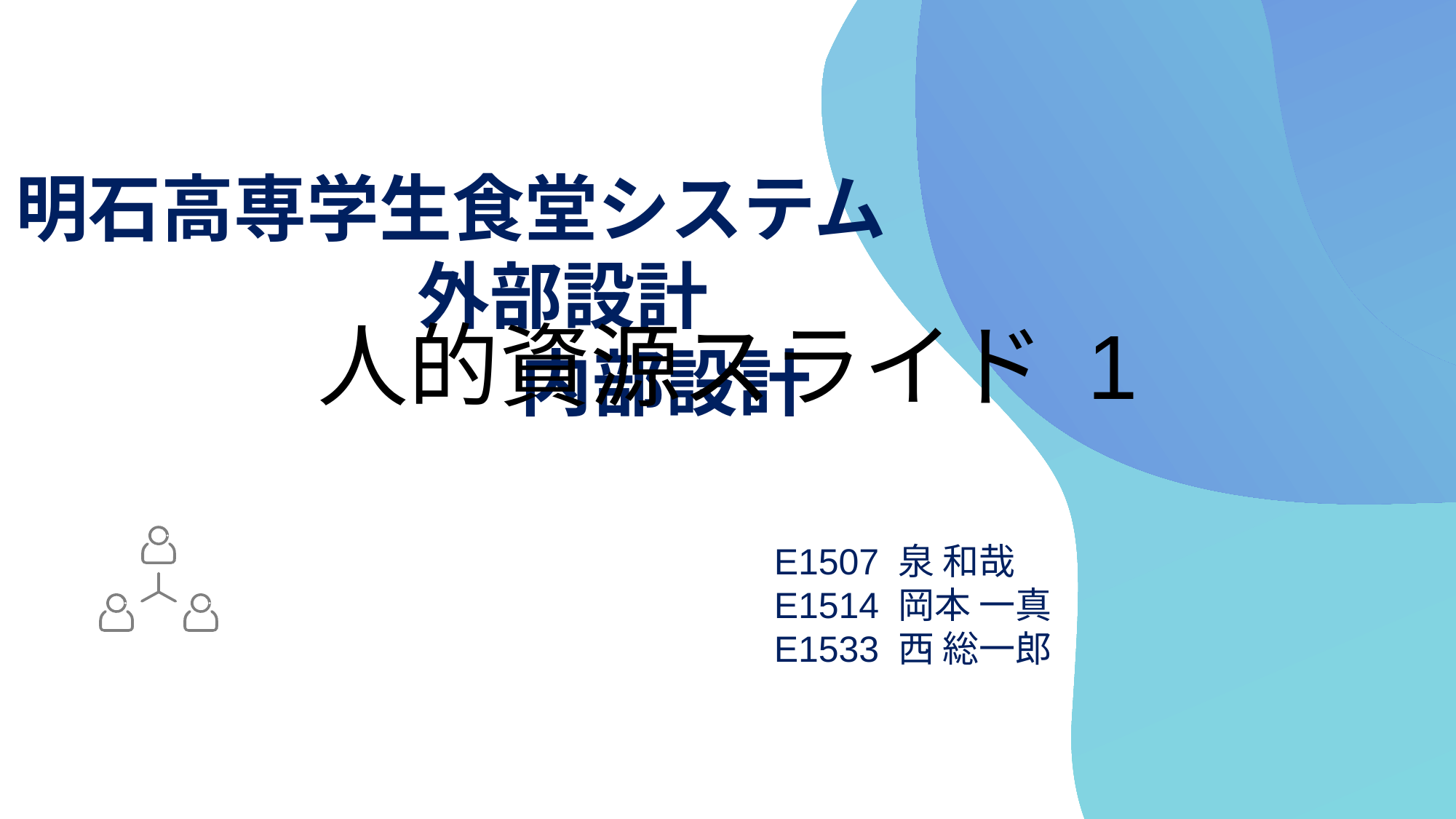

# 人的資源スライド 1
明石高専学生食堂システム
              外部設計
                     内部設計

E1507 泉 和哉
E1514 岡本 一真
E1533 西 総一郎